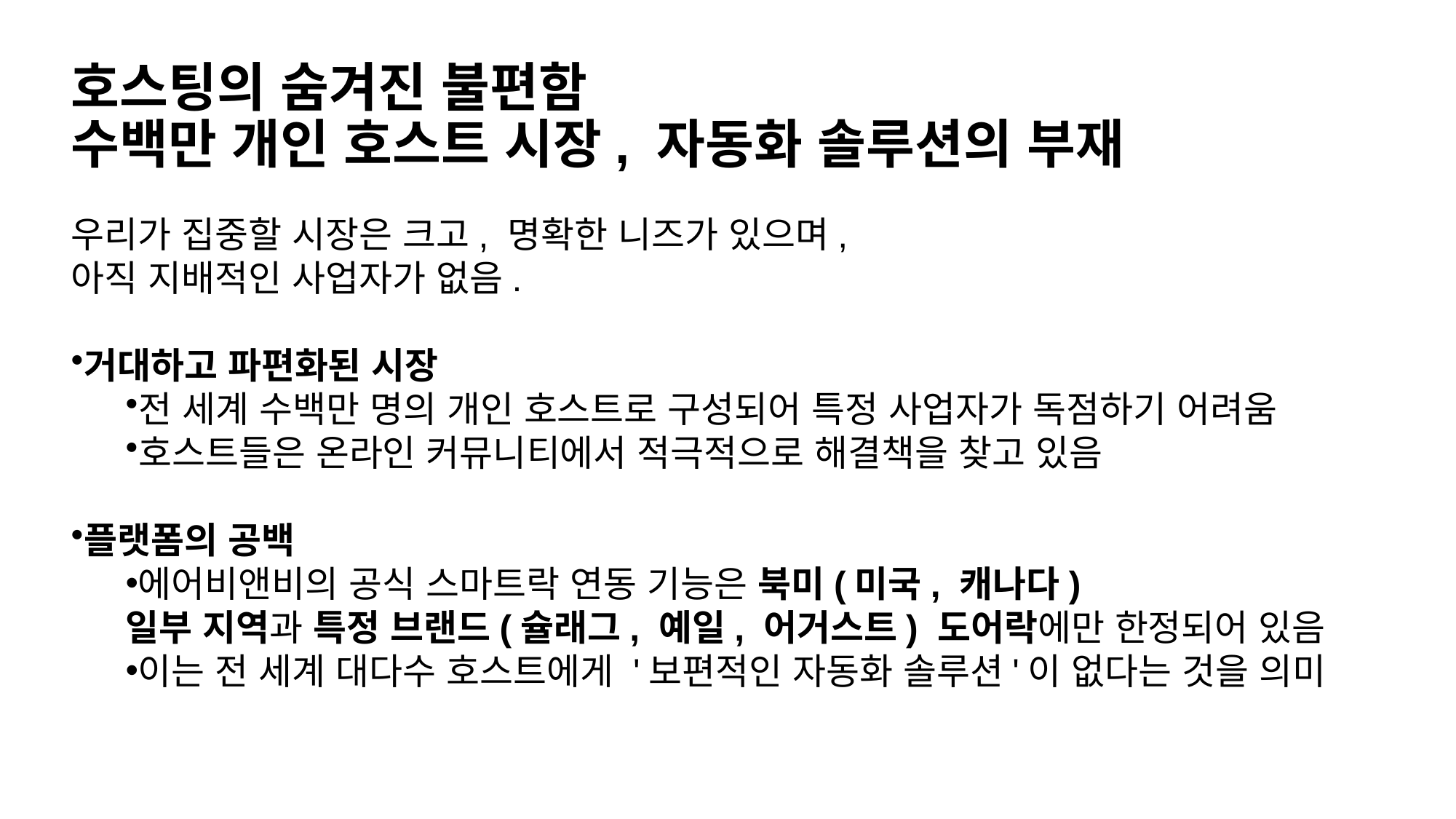

# 호스팅의 숨겨진 불편함 수백만 개인 호스트 시장, 자동화 솔루션의 부재
우리가 집중할 시장은 크고, 명확한 니즈가 있으며,
아직 지배적인 사업자가 없음.

거대하고 파편화된 시장
전 세계 수백만 명의 개인 호스트로 구성되어 특정 사업자가 독점하기 어려움
호스트들은 온라인 커뮤니티에서 적극적으로 해결책을 찾고 있음

플랫폼의 공백
에어비앤비의 공식 스마트락 연동 기능은 북미(미국, 캐나다)
일부 지역과 특정 브랜드(슐래그, 예일, 어거스트) 도어락에만 한정되어 있음
이는 전 세계 대다수 호스트에게 '보편적인 자동화 솔루션'이 없다는 것을 의미